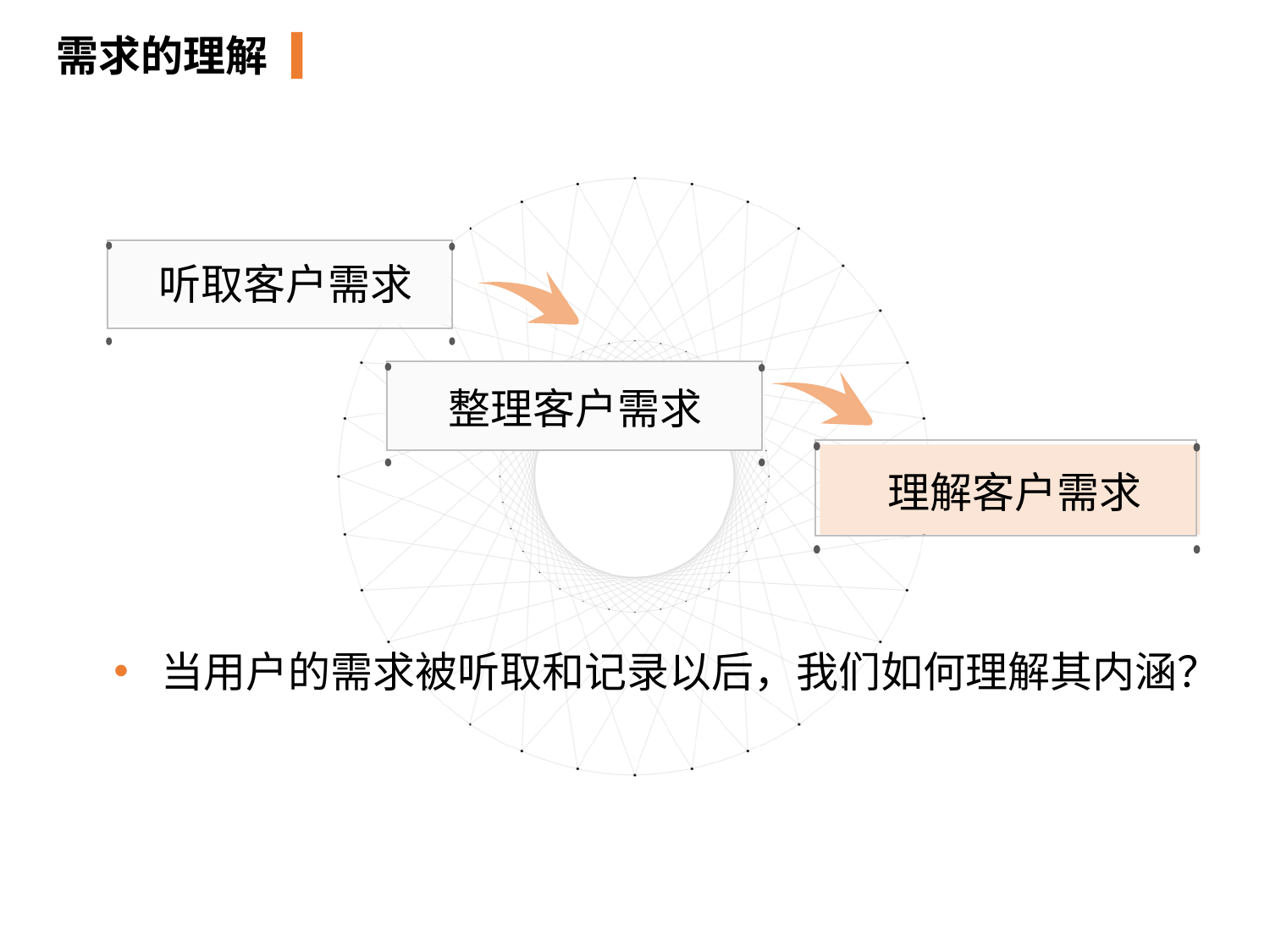

需求的理解

听取客户需求

整理客户需求

理解客户需求
当用户的需求被听取和记录以后，我们如何理解其内涵？